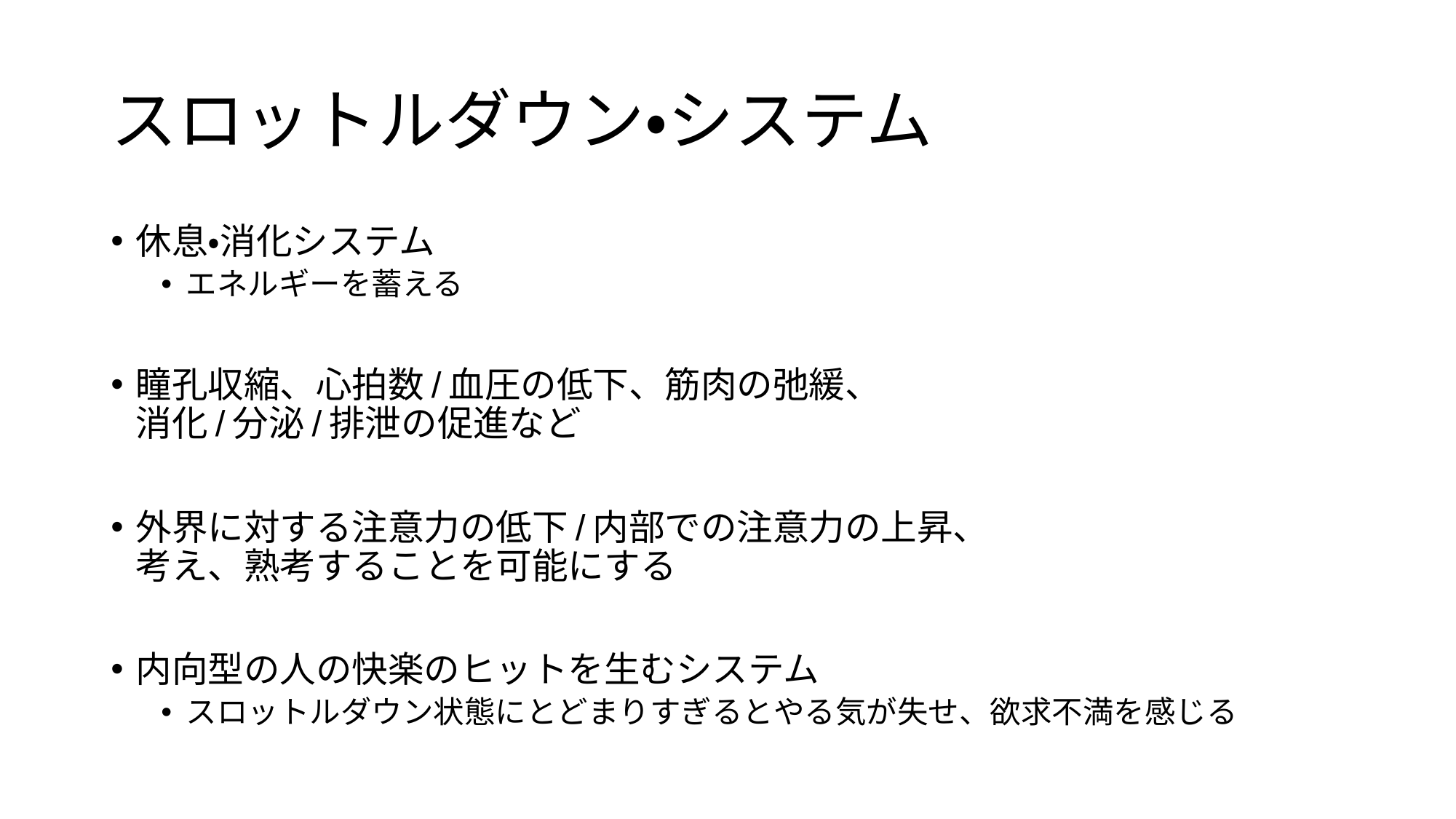

# スロットルダウン・システム
休息・消化システム
エネルギーを蓄える

瞳孔収縮、心拍数/血圧の低下、筋肉の弛緩、
消化/分泌/排泄の促進など

外界に対する注意力の低下/内部での注意力の上昇、
考え、熟考することを可能にする

内向型の人の快楽のヒットを生むシステム
スロットルダウン状態にとどまりすぎるとやる気が失せ、欲求不満を感じる